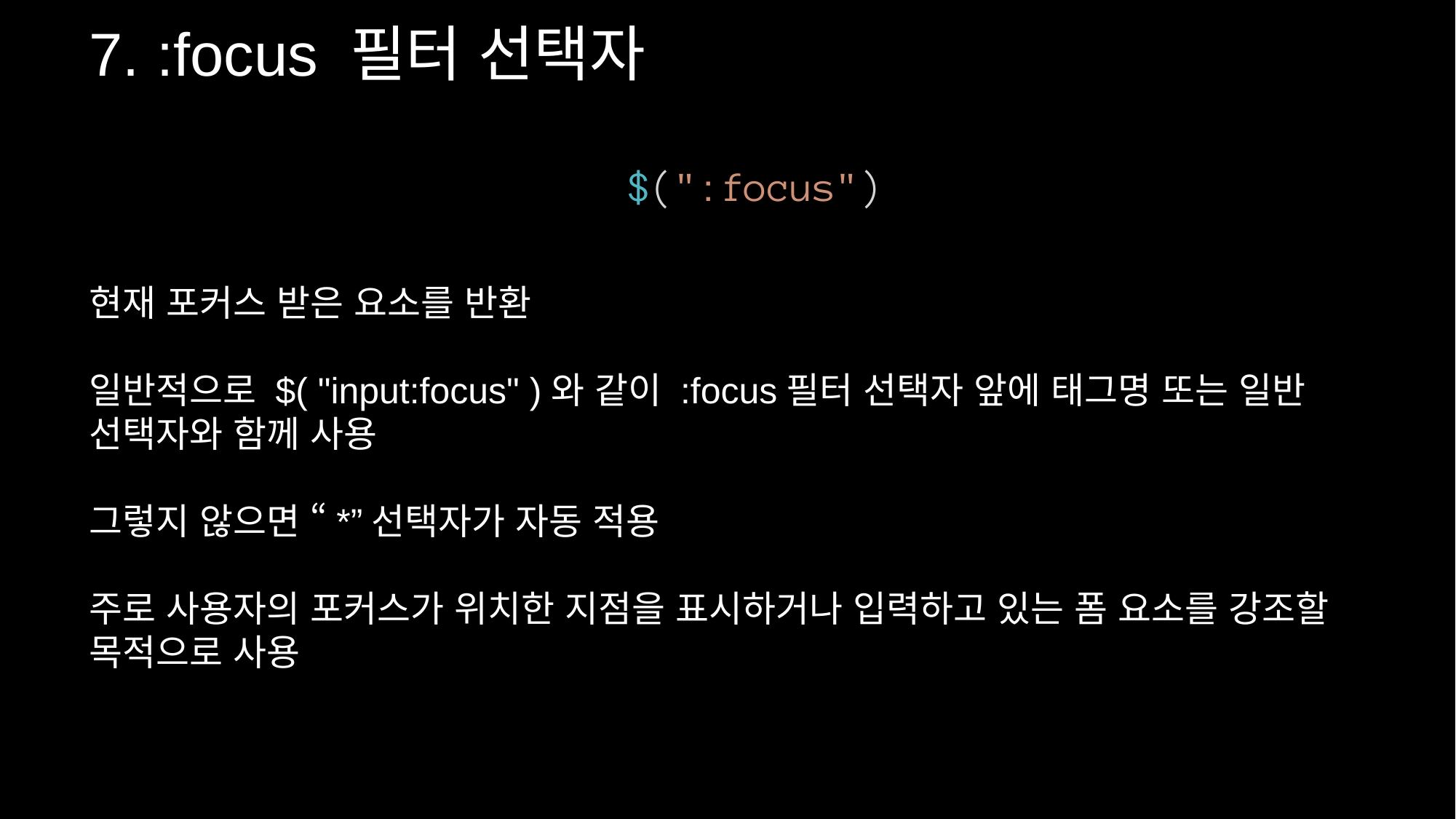

7. :focus 필터 선택자
$(":focus")
현재 포커스 받은 요소를 반환

일반적으로 $( "input:focus" )와 같이 :focus필터 선택자 앞에 태그명 또는 일반 선택자와 함께 사용

그렇지 않으면 “*”선택자가 자동 적용

주로 사용자의 포커스가 위치한 지점을 표시하거나 입력하고 있는 폼 요소를 강조할 목적으로 사용